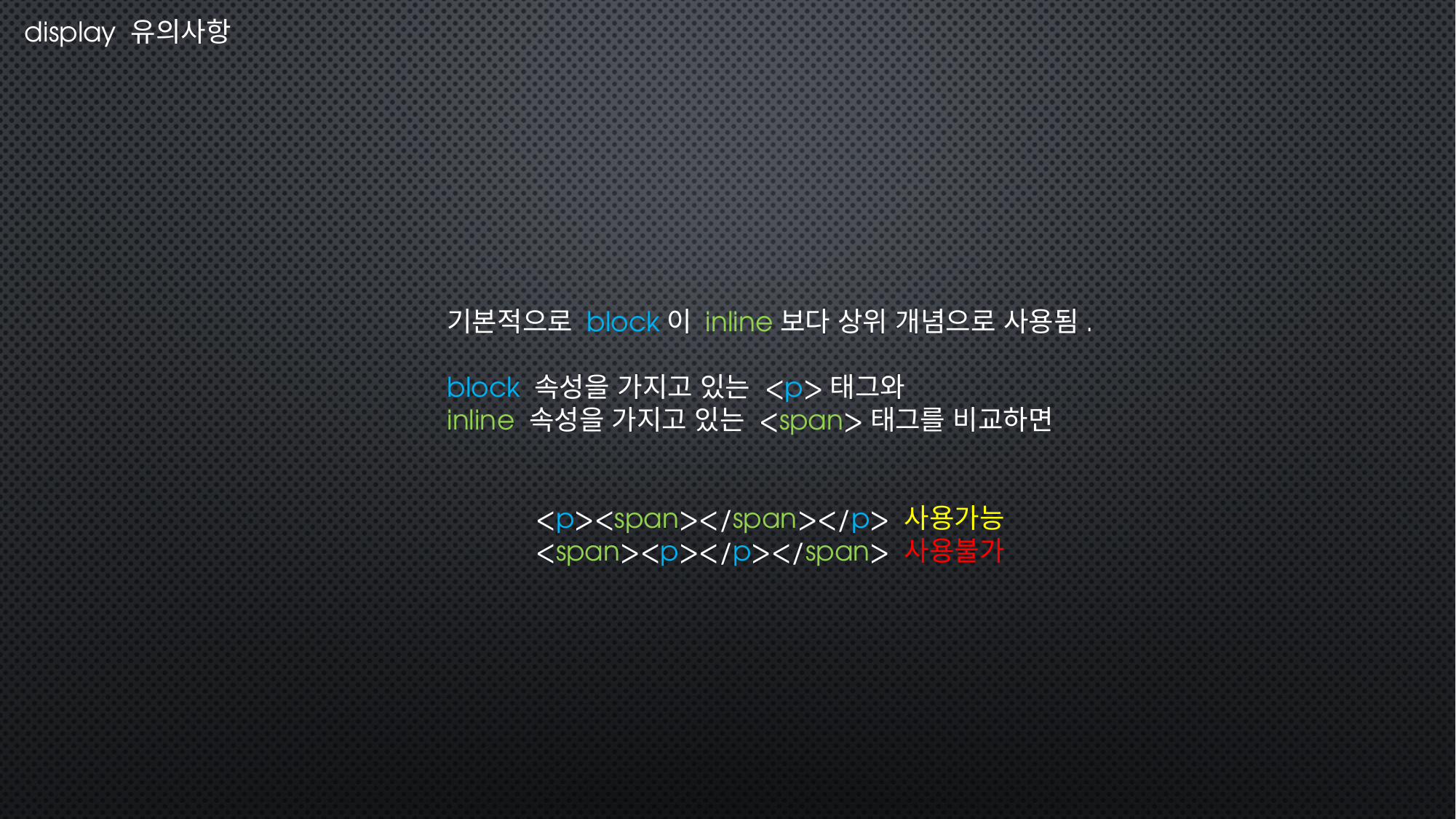

display 유의사항
기본적으로 block이 inline보다 상위 개념으로 사용됨.

block 속성을 가지고 있는 <p>태그와
inline 속성을 가지고 있는 <span>태그를 비교하면

<p><span></span></p> 사용가능
<span><p></p></span> 사용불가